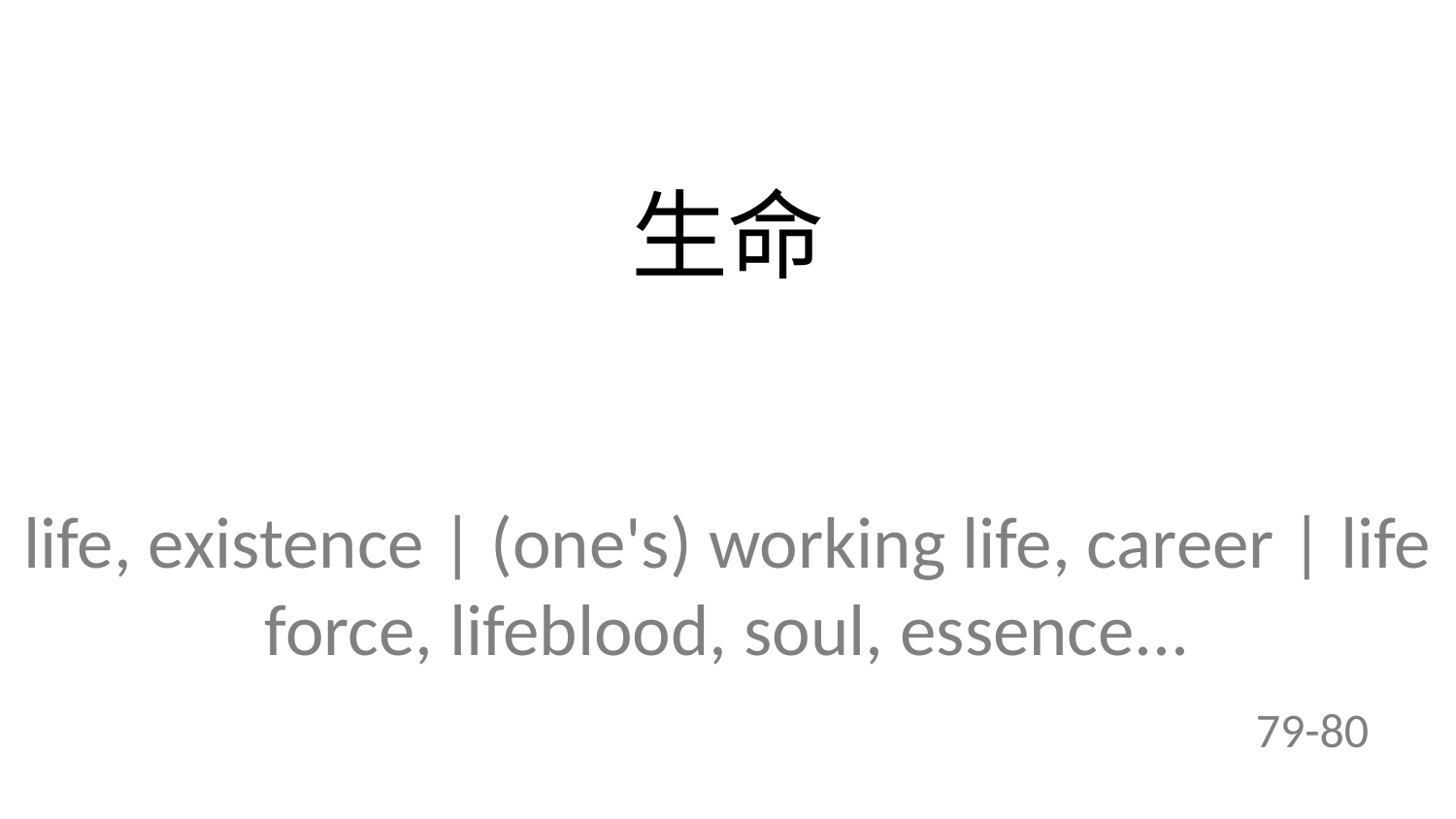

生命

life, existence | (one's) working life, career | life force, lifeblood, soul, essence...
79-80